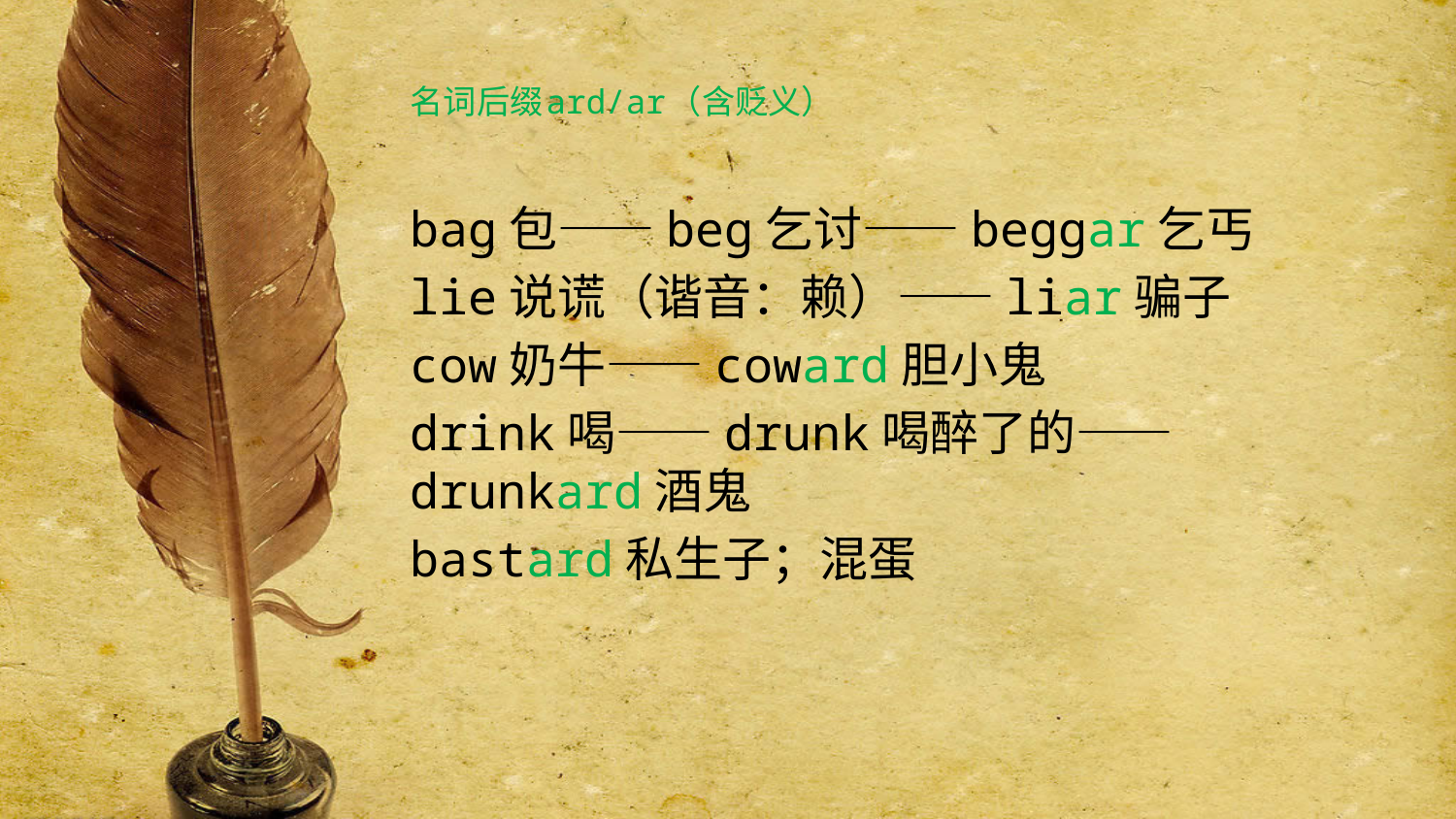

# 名词后缀ard/ar（含贬义）
bag包——beg乞讨——beggar乞丐
lie说谎（谐音：赖）——liar骗子
cow奶牛——coward胆小鬼
drink喝——drunk喝醉了的——drunkard酒鬼
bastard私生子；混蛋